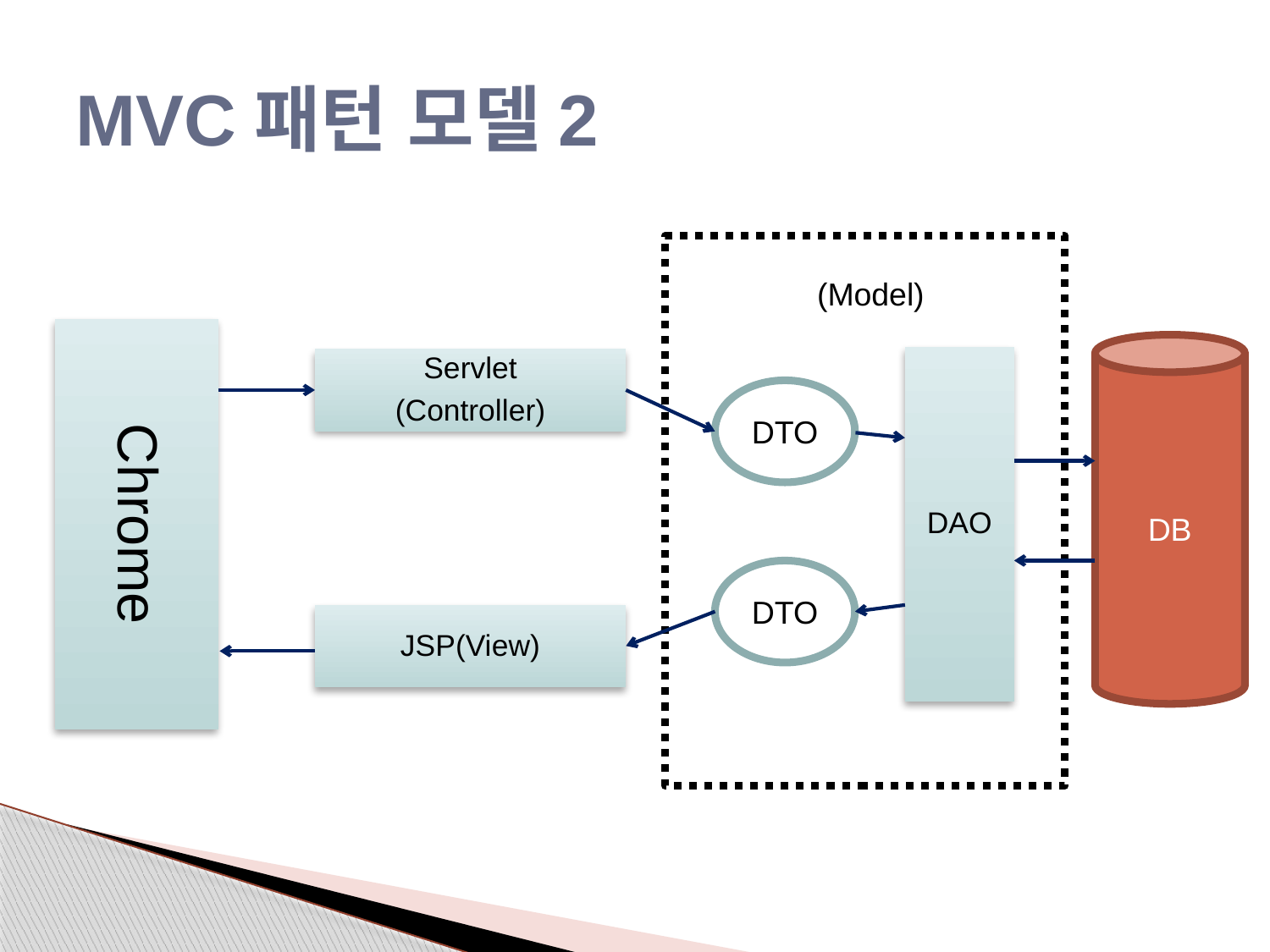

# MVC패턴 모델2

(Model)
Chrome
DAO
Servlet
(Controller)
DB
DTO
DTO
JSP(View)